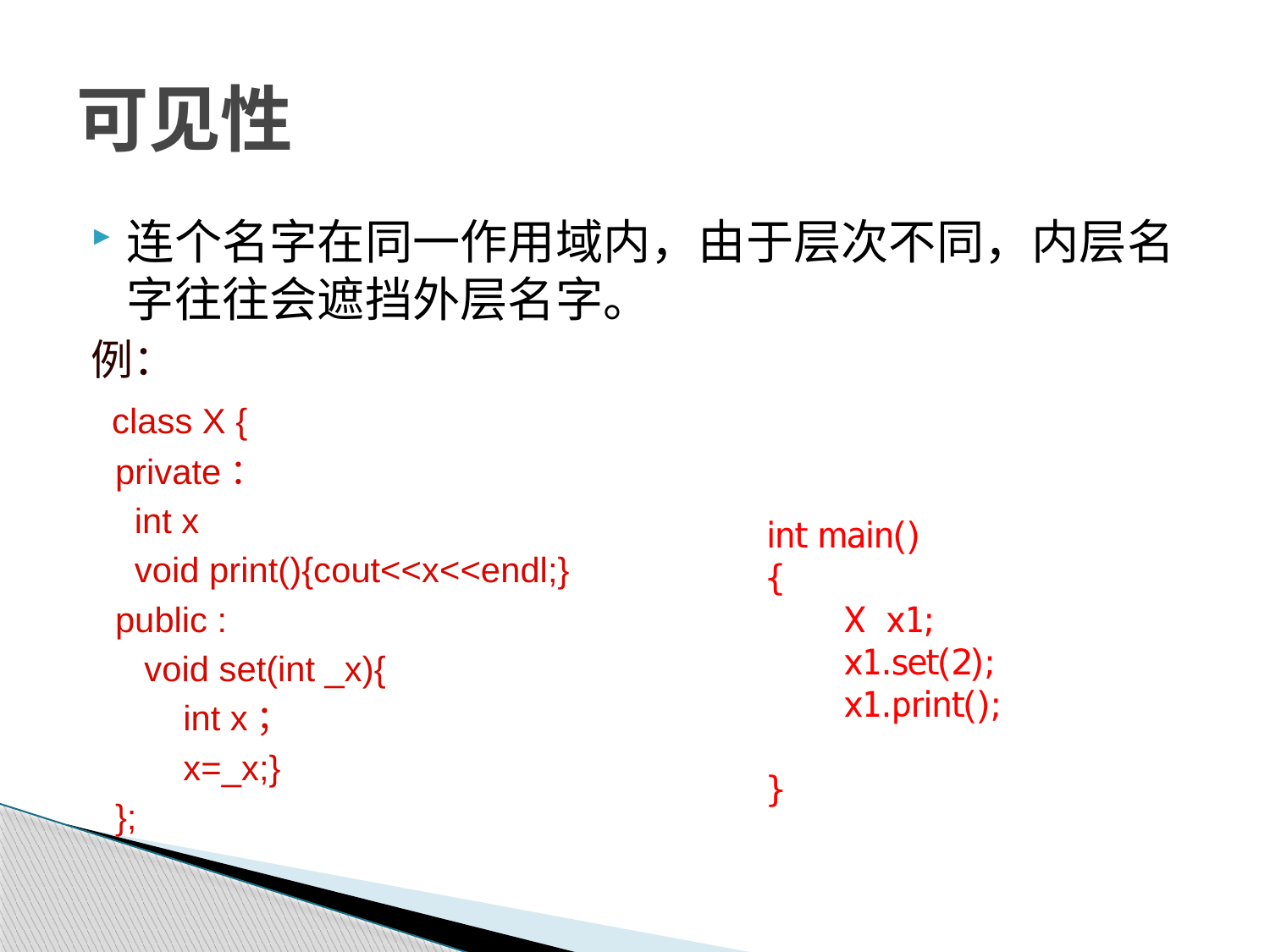

# 可见性
连个名字在同一作用域内，由于层次不同，内层名字往往会遮挡外层名字。
例：
   class X {
    private：
      int x
      void print(){cout<<x<<endl;}
    public :
       void set(int _x){
           int x；
           x=_x;}
    };
int main()
{
       X  x1;
       x1.set(2);
       x1.print();

}